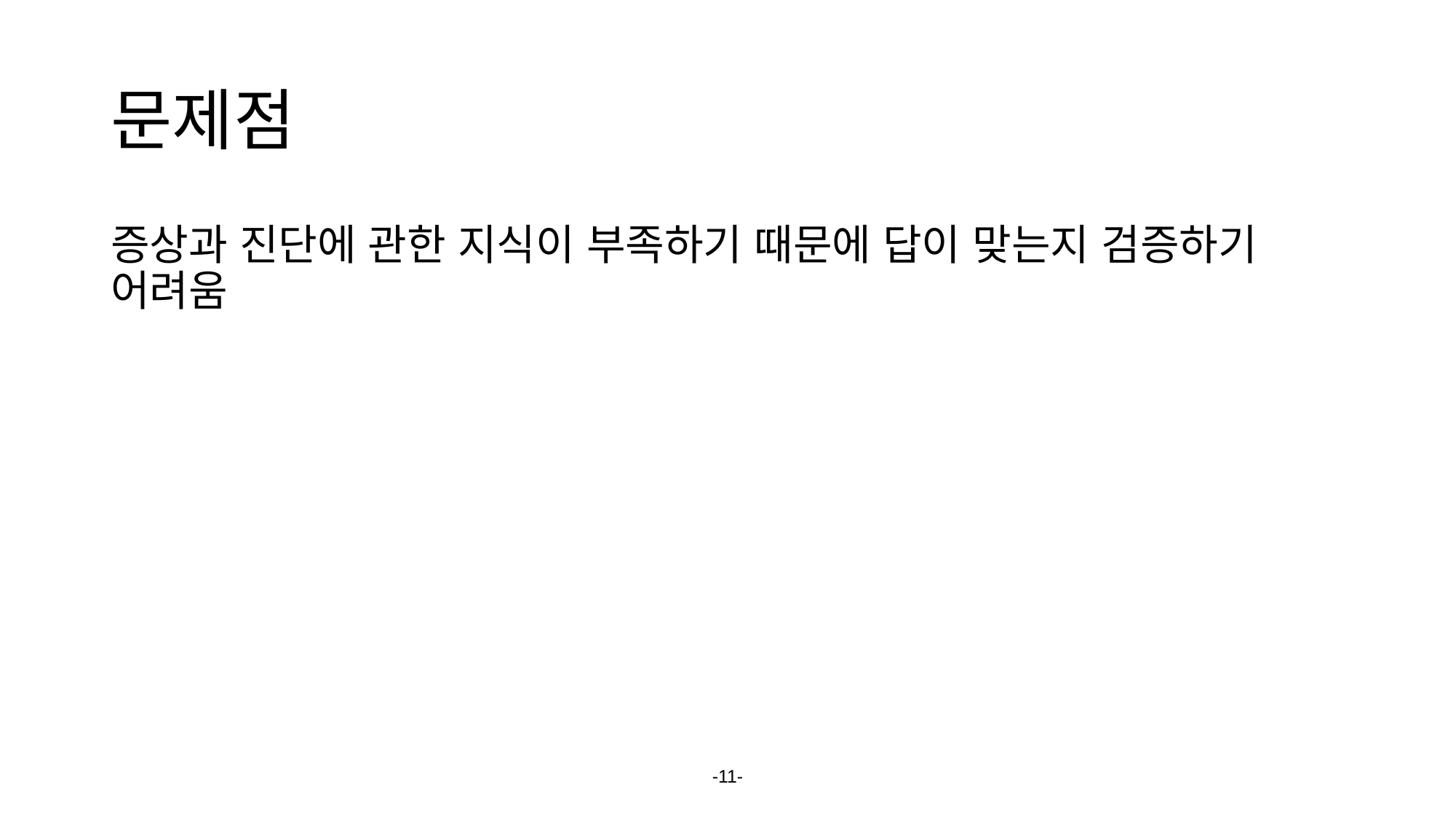

# 문제점
증상과 진단에 관한 지식이 부족하기 때문에 답이 맞는지 검증하기 어려움

-11-